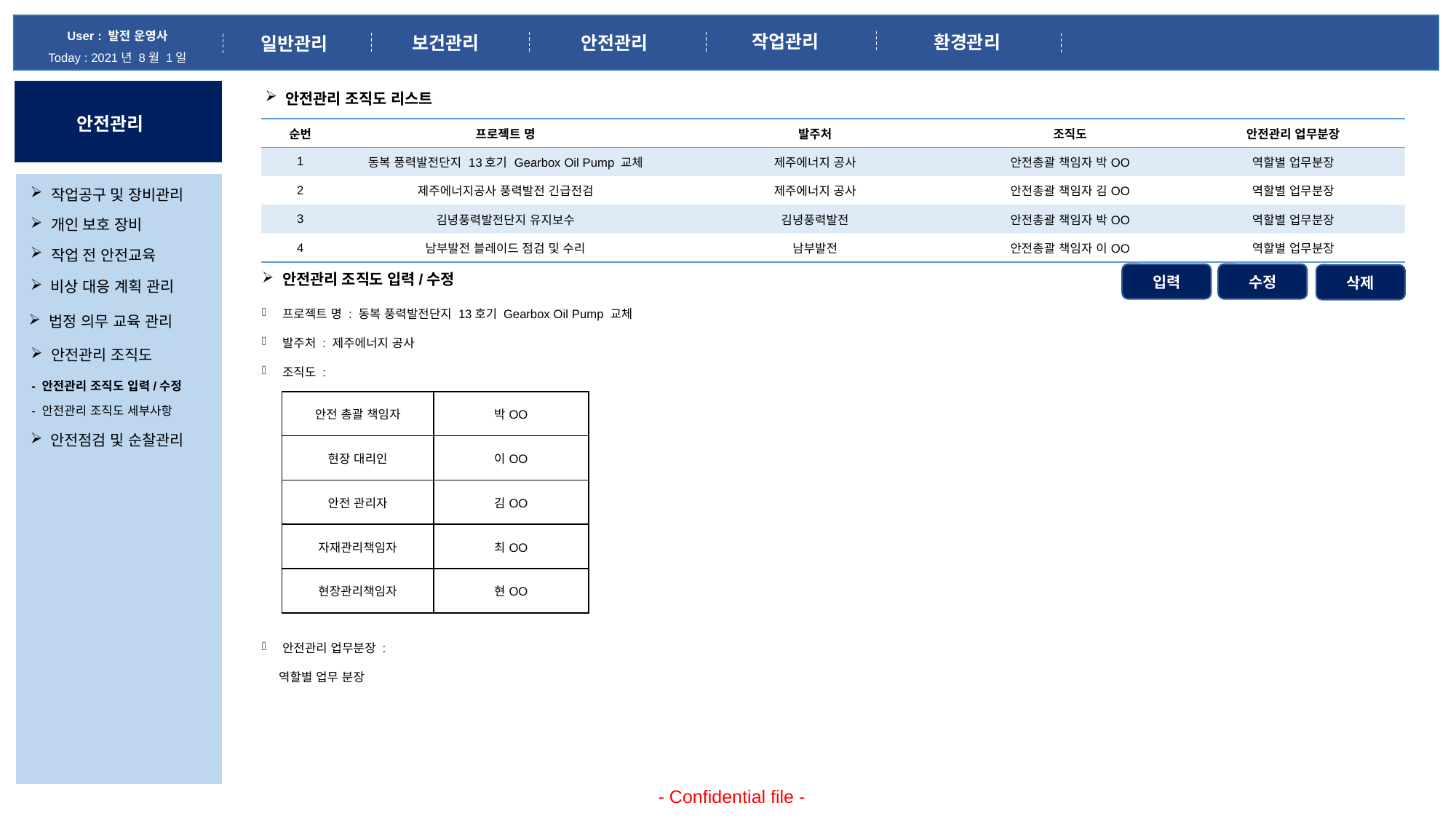

User : 발전 운영사
Today : 2021년 8월 1일
작업관리
환경관리
안전관리
보건관리
일반관리

안전관리 조직도 리스트
안전관리
| 순번 | 프로젝트 명 | 발주처 | 조직도 | 안전관리 업무분장 |
| --- | --- | --- | --- | --- |
| 1 | 동복 풍력발전단지 13호기 Gearbox Oil Pump 교체 | 제주에너지 공사 | 안전총괄 책임자 박OO | 역할별 업무분장 |
| 2 | 제주에너지공사 풍력발전 긴급전검 | 제주에너지 공사 | 안전총괄 책임자 김OO | 역할별 업무분장 |
| 3 | 김녕풍력발전단지 유지보수 | 김녕풍력발전 | 안전총괄 책임자 박OO | 역할별 업무분장 |
| 4 | 남부발전 블레이드 점검 및 수리 | 남부발전 | 안전총괄 책임자 이OO | 역할별 업무분장 |

작업공구 및 장비관리
개인 보호 장비
작업 전 안전교육
입력
수정
안전관리 조직도 입력/수정

프로젝트 명 : 동복 풍력발전단지 13호기 Gearbox Oil Pump 교체

발주처 : 제주에너지 공사

조직도 :

안전관리 업무분장 :

    역할별 업무 분장

삭제
비상 대응 계획 관리
법정 의무 교육 관리
안전관리 조직도
- 안전관리 조직도 입력/수정
| 안전 총괄 책임자 | 박OO |
| --- | --- |
| 현장 대리인 | 이OO |
| 안전 관리자 | 김OO |
| 자재관리책임자 | 최OO |
| 현장관리책임자 | 현OO |
- 안전관리 조직도 세부사항
안전점검 및 순찰관리
- Confidential file -